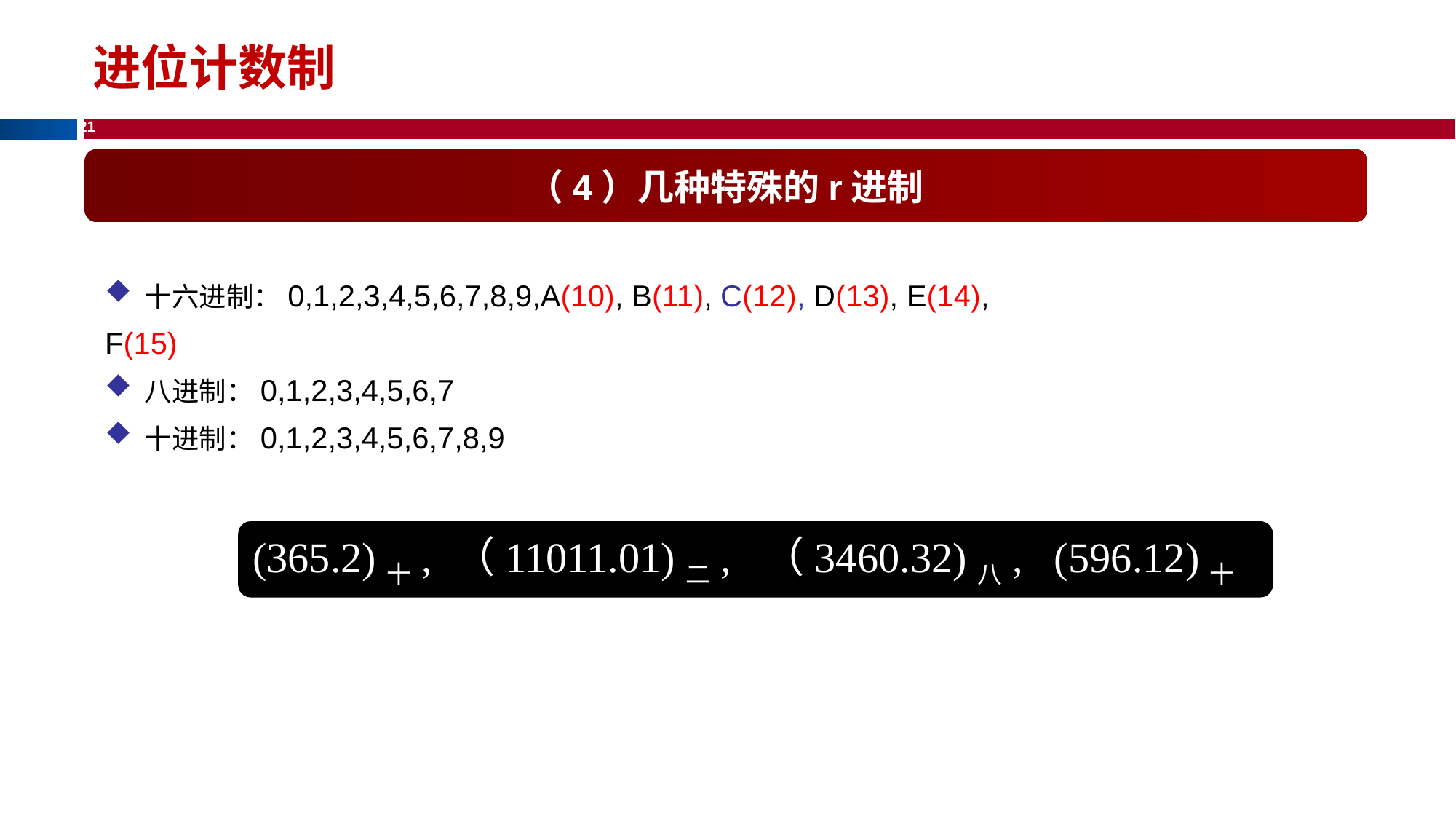

进位计数制
（4）几种特殊的r进制
 十六进制：0,1,2,3,4,5,6,7,8,9,A(10), B(11), C(12), D(13), E(14), F(15)
 八进制：0,1,2,3,4,5,6,7
 十进制：0,1,2,3,4,5,6,7,8,9
(365.2)十, （11011.01)二,  （3460.32)八,   (596.12)十六